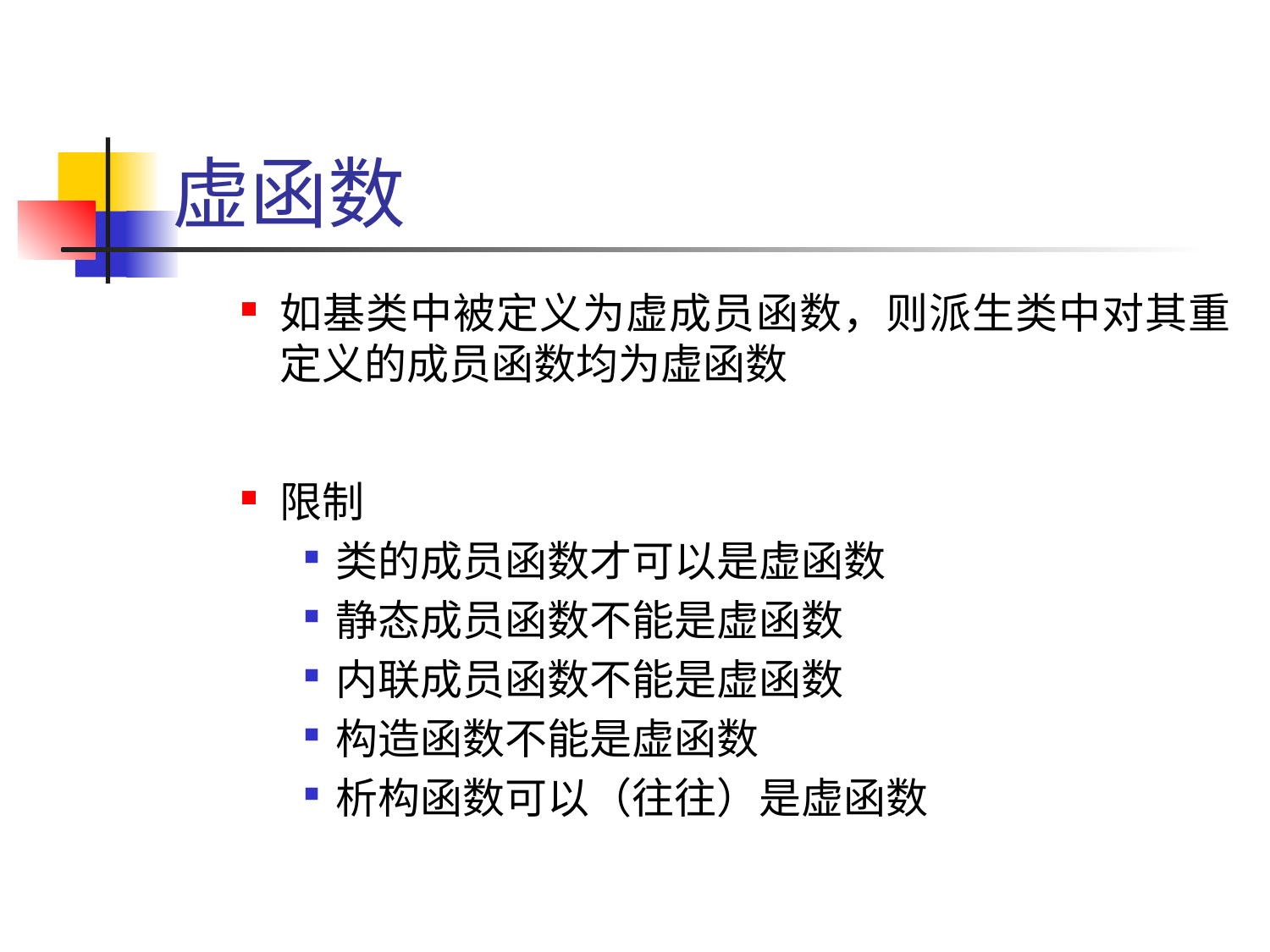

# 虚函数
如基类中被定义为虚成员函数，则派生类中对其重定义的成员函数均为虚函数

限制
类的成员函数才可以是虚函数
静态成员函数不能是虚函数
内联成员函数不能是虚函数
构造函数不能是虚函数
析构函数可以（往往）是虚函数